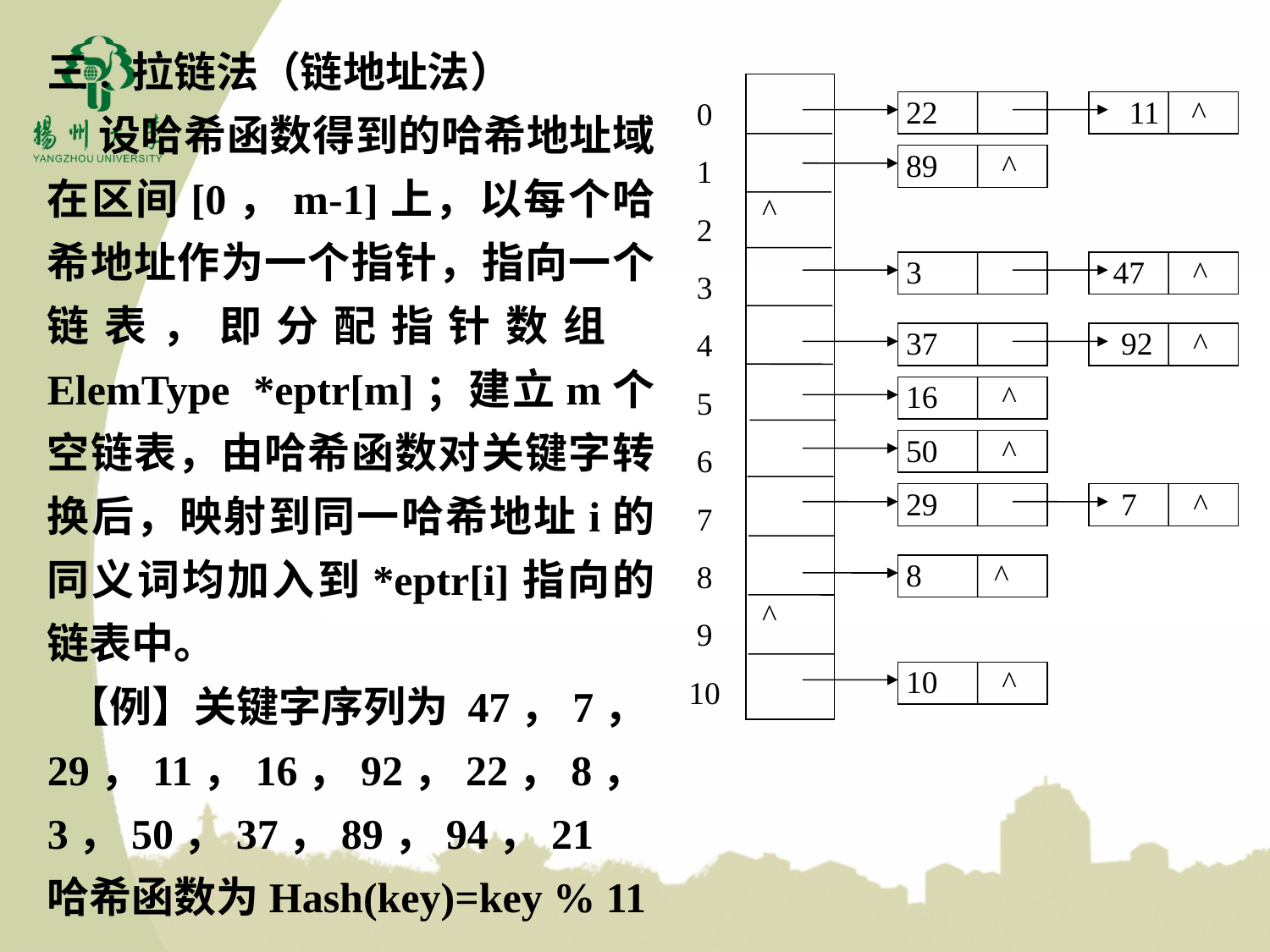

三. 拉链法（链地址法）
    设哈希函数得到的哈希地址域在区间[0，m-1]上，以每个哈希地址作为一个指针，指向一个链表，即分配指针数组   ElemType  *eptr[m]；建立m个空链表，由哈希函数对关键字转换后，映射到同一哈希地址i的同义词均加入到*eptr[i]指向的链表中。
 【例】关键字序列为 47，7，29，11，16，92，22，8，3，50，37，89，94，21
哈希函数为Hash(key)=key % 11
 0
 1
 2
 3
 4
 5
 6
 7
 8
 9
10

 22

     11    ^

 89        ^

 3

   47      ^

 37

    92     ^

 16        ^

 50        ^

 29

    7       ^

 8         ^

 10        ^

  ^

  ^

66